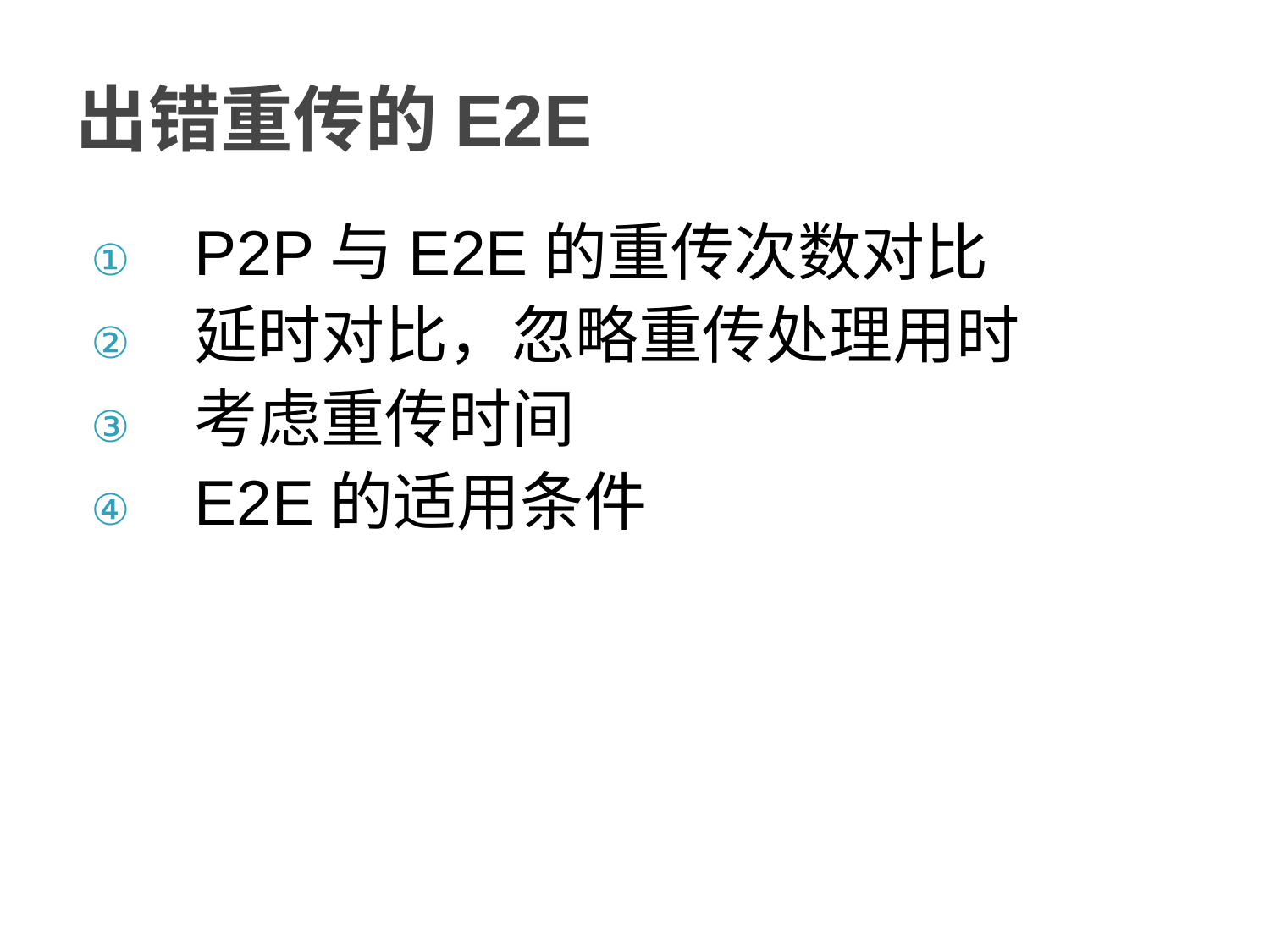

# 出错重传的E2E
P2P与E2E的重传次数对比
延时对比，忽略重传处理用时
考虑重传时间
E2E的适用条件